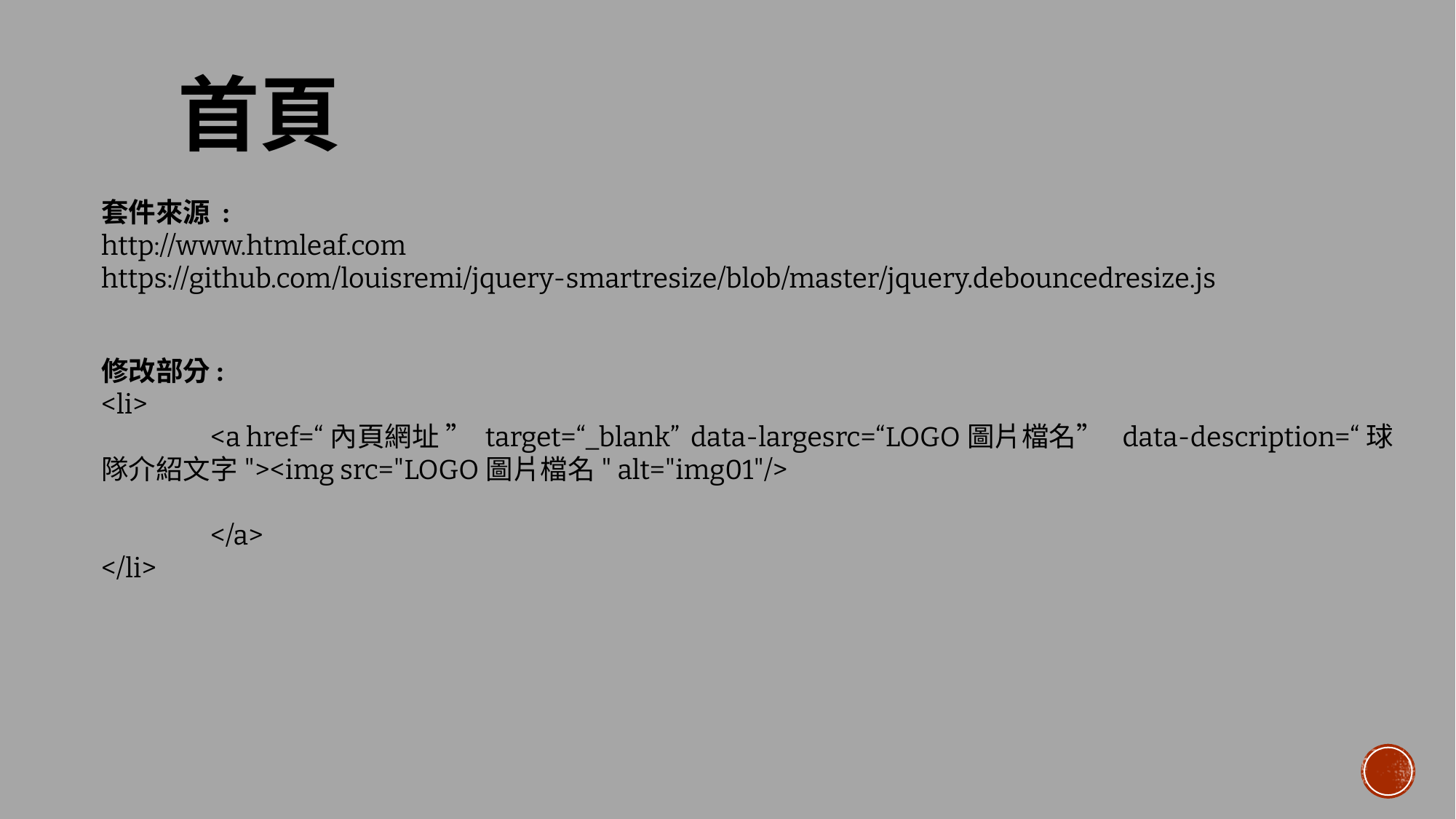

# 首頁
套件來源 :
http://www.htmleaf.com
https://github.com/louisremi/jquery-smartresize/blob/master/jquery.debouncedresize.js
修改部分:
<li>
	<a href=“內頁網址 ” target=“_blank”  data-largesrc=“LOGO圖片檔名”  data-description=“球隊介紹文字"><img src="LOGO圖片檔名" alt="img01"/>
	</a>
</li>